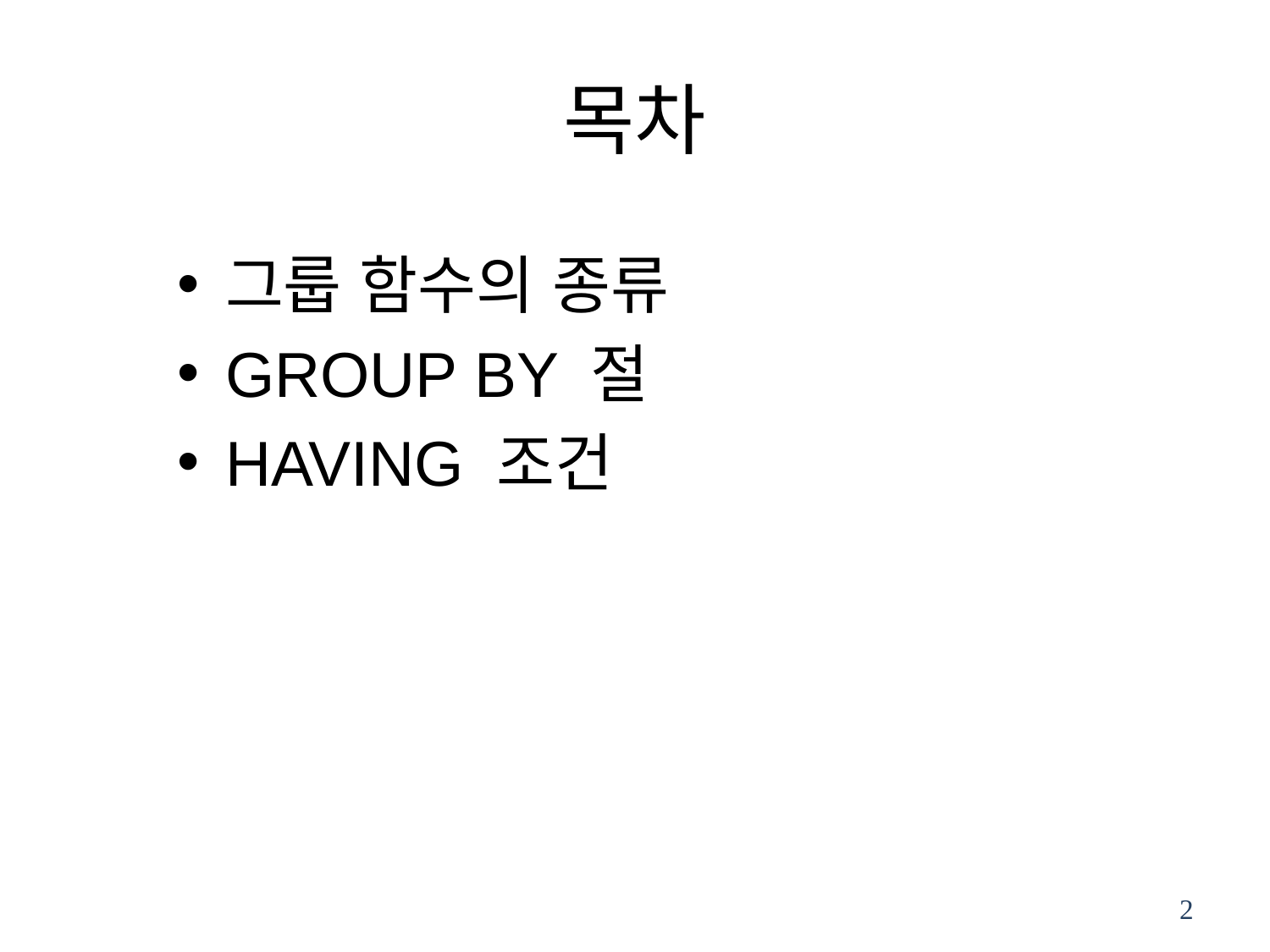

# 목차
그룹 함수의 종류
GROUP BY 절
HAVING 조건

2